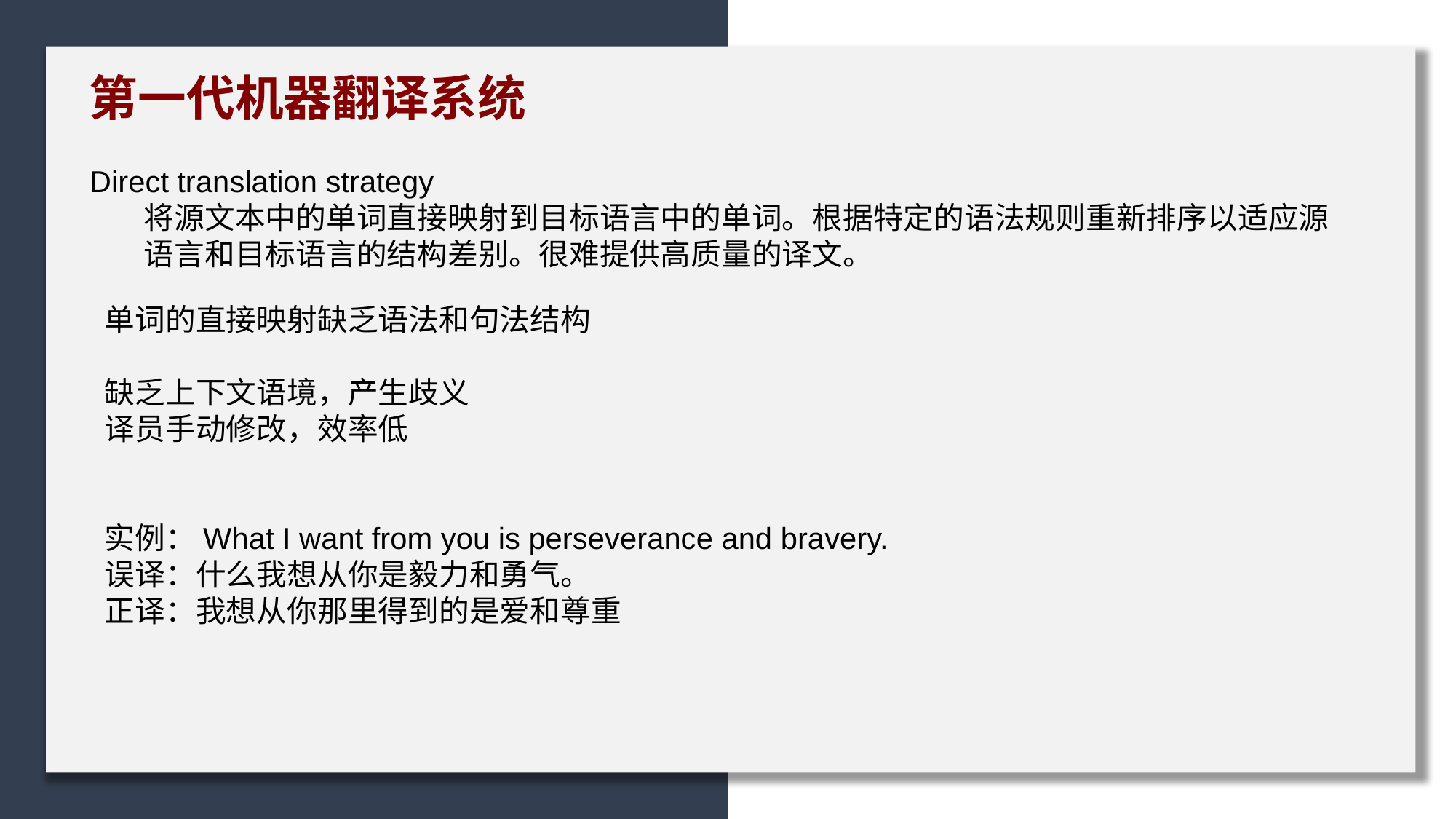

第一代机器翻译系统

Direct translation strategy
将源文本中的单词直接映射到目标语言中的单词。根据特定的语法规则重新排序以适应源语言和目标语言的结构差别。很难提供高质量的译文。

单词的直接映射缺乏语法和句法结构

缺乏上下文语境，产生歧义
译员手动修改，效率低

实例：What I want from you is perseverance and bravery.
误译：什么我想从你是毅力和勇气。
正译：我想从你那里得到的是爱和尊重